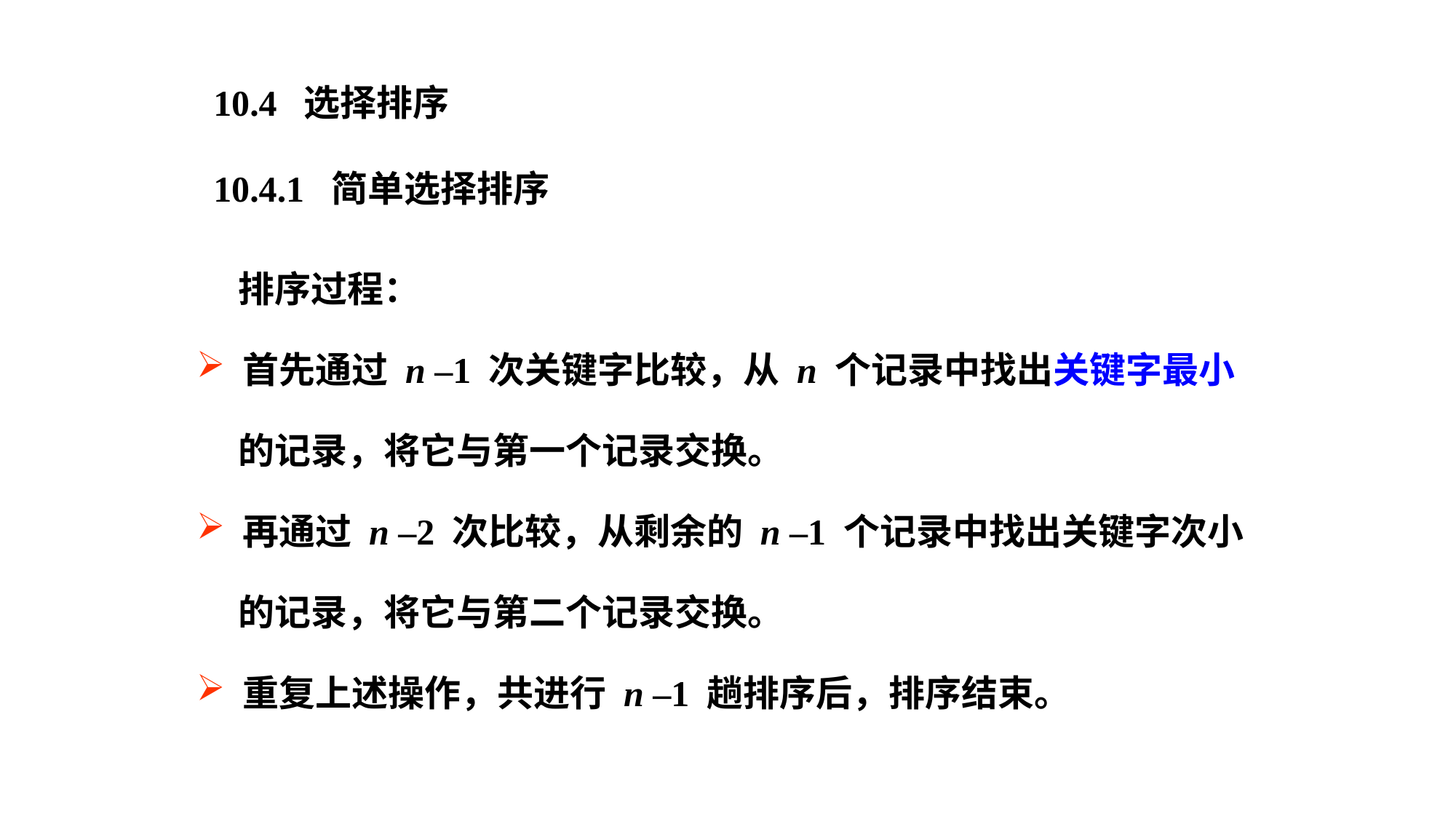

10.4  选择排序
10.4.1  简单选择排序
    排序过程：
 首先通过 n –1 次关键字比较，从 n 个记录中找出关键字最小
    的记录，将它与第一个记录交换。
 再通过 n –2 次比较，从剩余的 n –1 个记录中找出关键字次小
    的记录，将它与第二个记录交换。
 重复上述操作，共进行 n –1 趟排序后，排序结束。